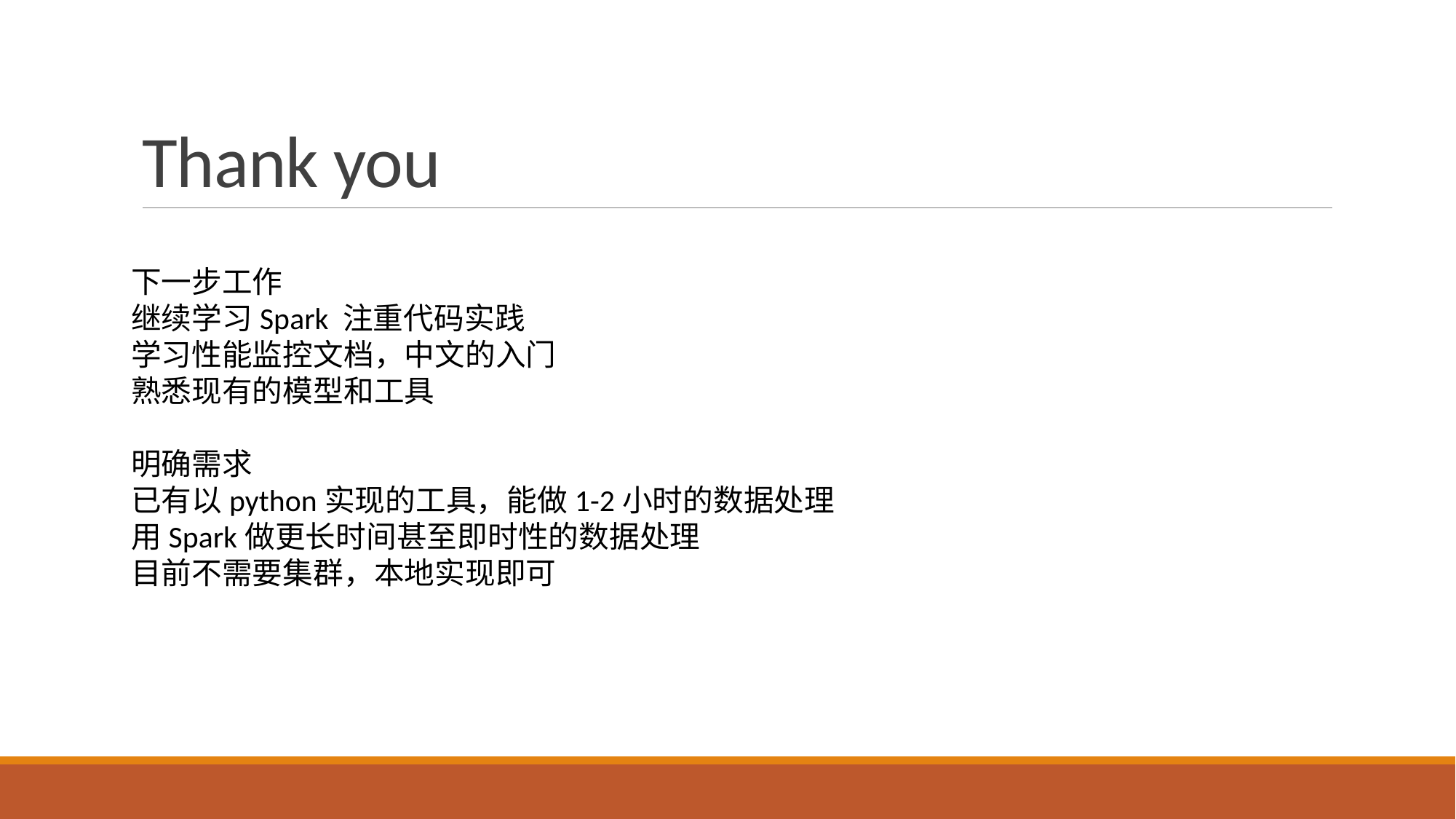

下一步工作
继续学习Spark 注重代码实践
学习性能监控文档，中文的入门
熟悉现有的模型和工具

明确需求
已有以python实现的工具，能做1-2小时的数据处理
用Spark做更长时间甚至即时性的数据处理
目前不需要集群，本地实现即可
# Thank you